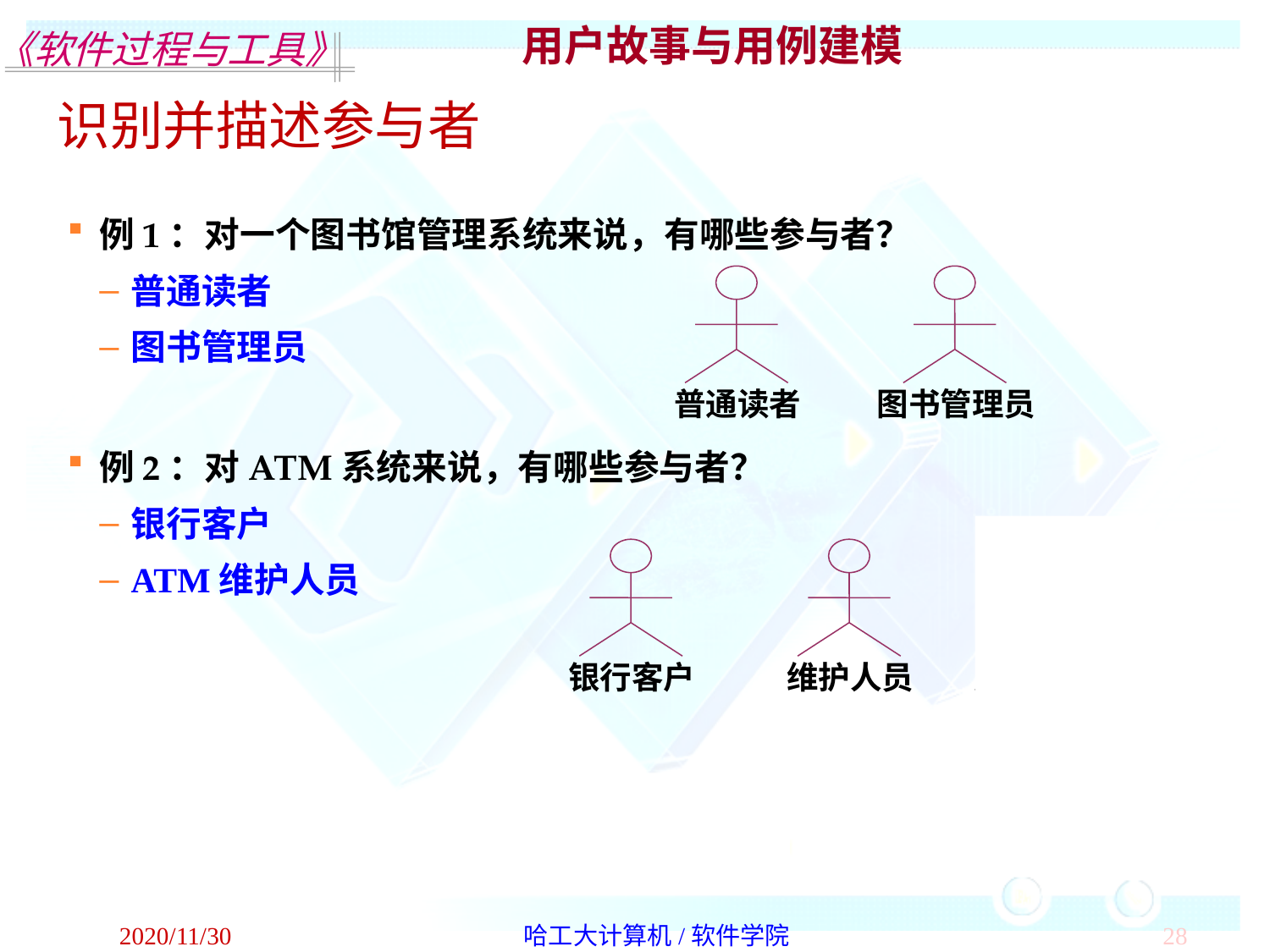

用户故事与用例建模
识别并描述参与者
例1：对一个图书馆管理系统来说，有哪些参与者？
普通读者
图书管理员

例2：对ATM系统来说，有哪些参与者？
银行客户
ATM维护人员

普通读者
图书管理员

银行客户
维护人员
后台服务器